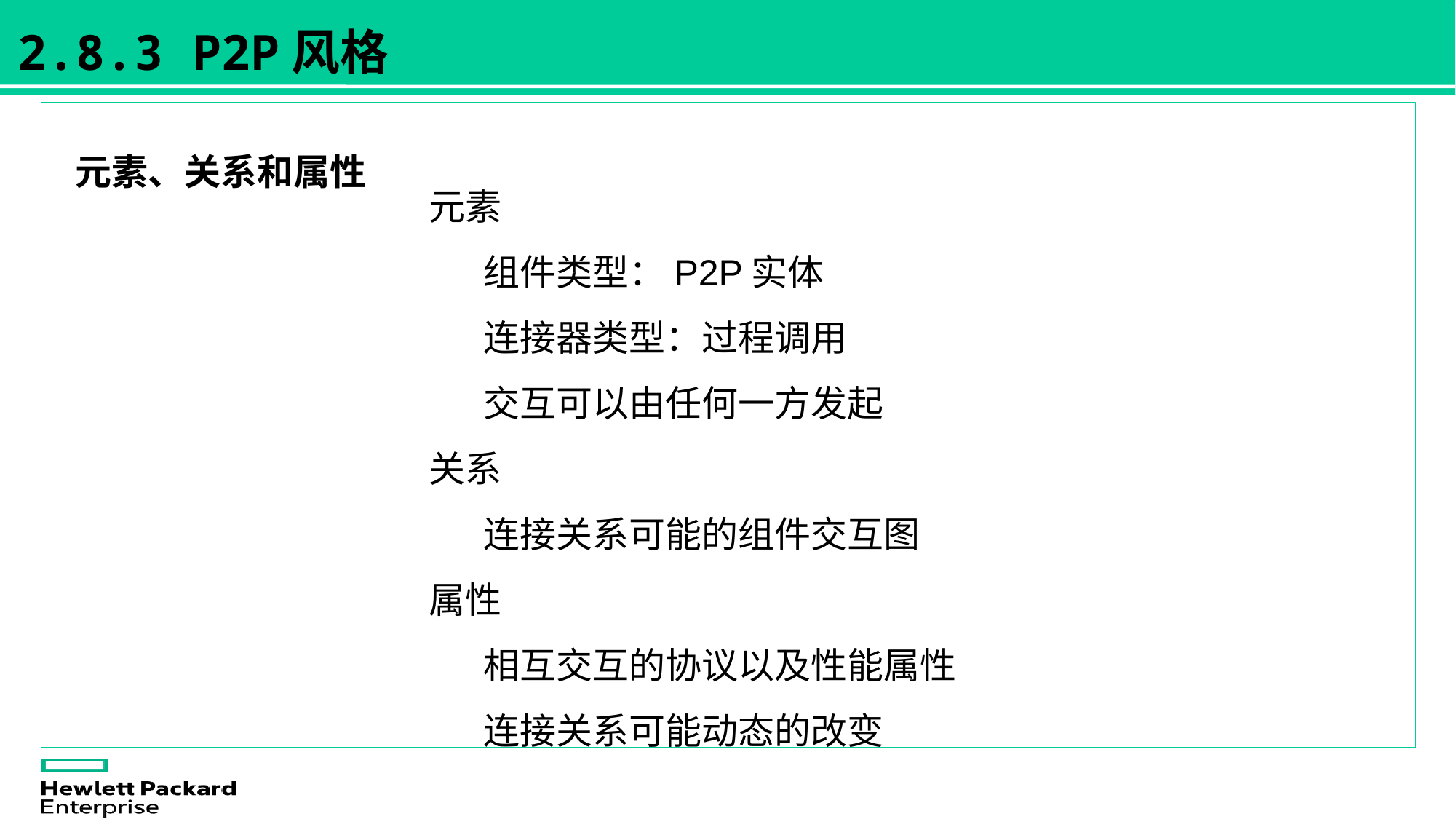

2.8.3 P2P风格

元素、关系和属性
元素
组件类型：P2P实体
连接器类型：过程调用
交互可以由任何一方发起
关系
连接关系可能的组件交互图
属性
相互交互的协议以及性能属性
连接关系可能动态的改变